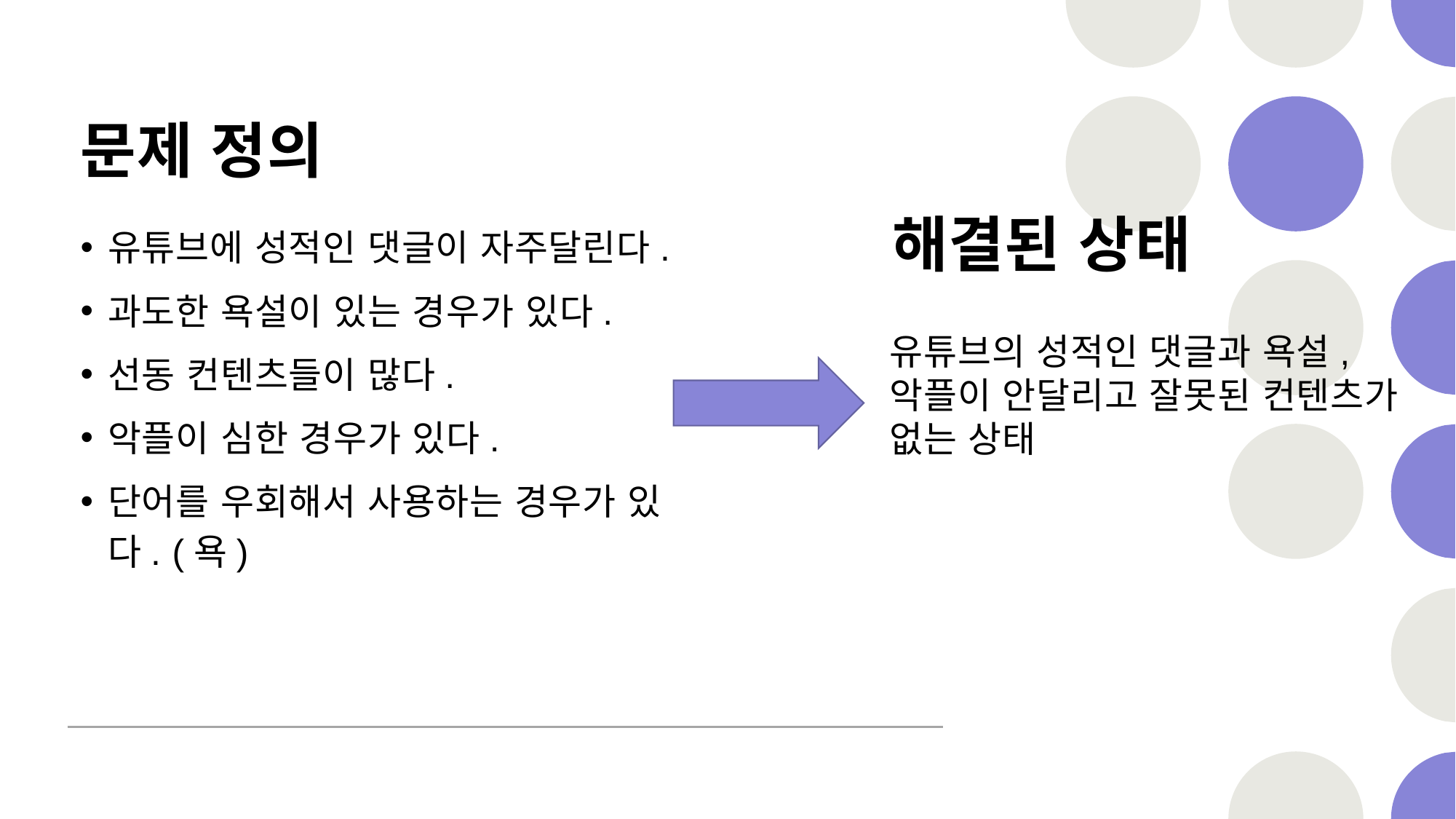

# 문제 정의
해결된 상태
유튜브에 성적인 댓글이 자주달린다.
과도한 욕설이 있는 경우가 있다.
선동 컨텐츠들이 많다.
악플이 심한 경우가 있다.
단어를 우회해서 사용하는 경우가 있다. (욕)

유튜브의 성적인 댓글과 욕설, 악플이 안달리고 잘못된 컨텐츠가 없는 상태